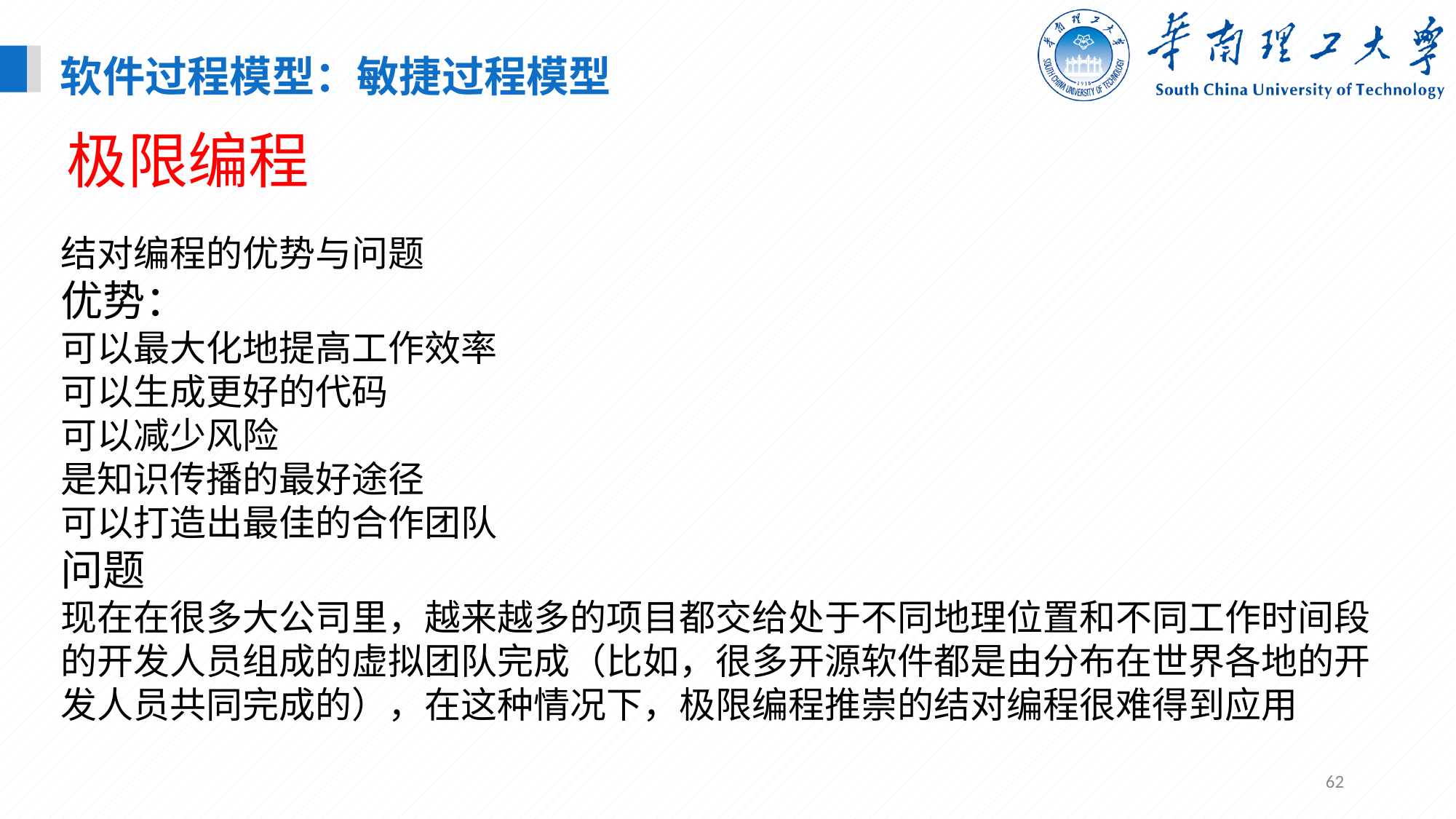

软件过程模型：敏捷过程模型
 极限编程
结对编程的优势与问题
优势：
可以最大化地提高工作效率
可以生成更好的代码
可以减少风险
是知识传播的最好途径
可以打造出最佳的合作团队
问题
现在在很多大公司里，越来越多的项目都交给处于不同地理位置和不同工作时间段的开发人员组成的虚拟团队完成（比如，很多开源软件都是由分布在世界各地的开发人员共同完成的），在这种情况下，极限编程推崇的结对编程很难得到应用
62